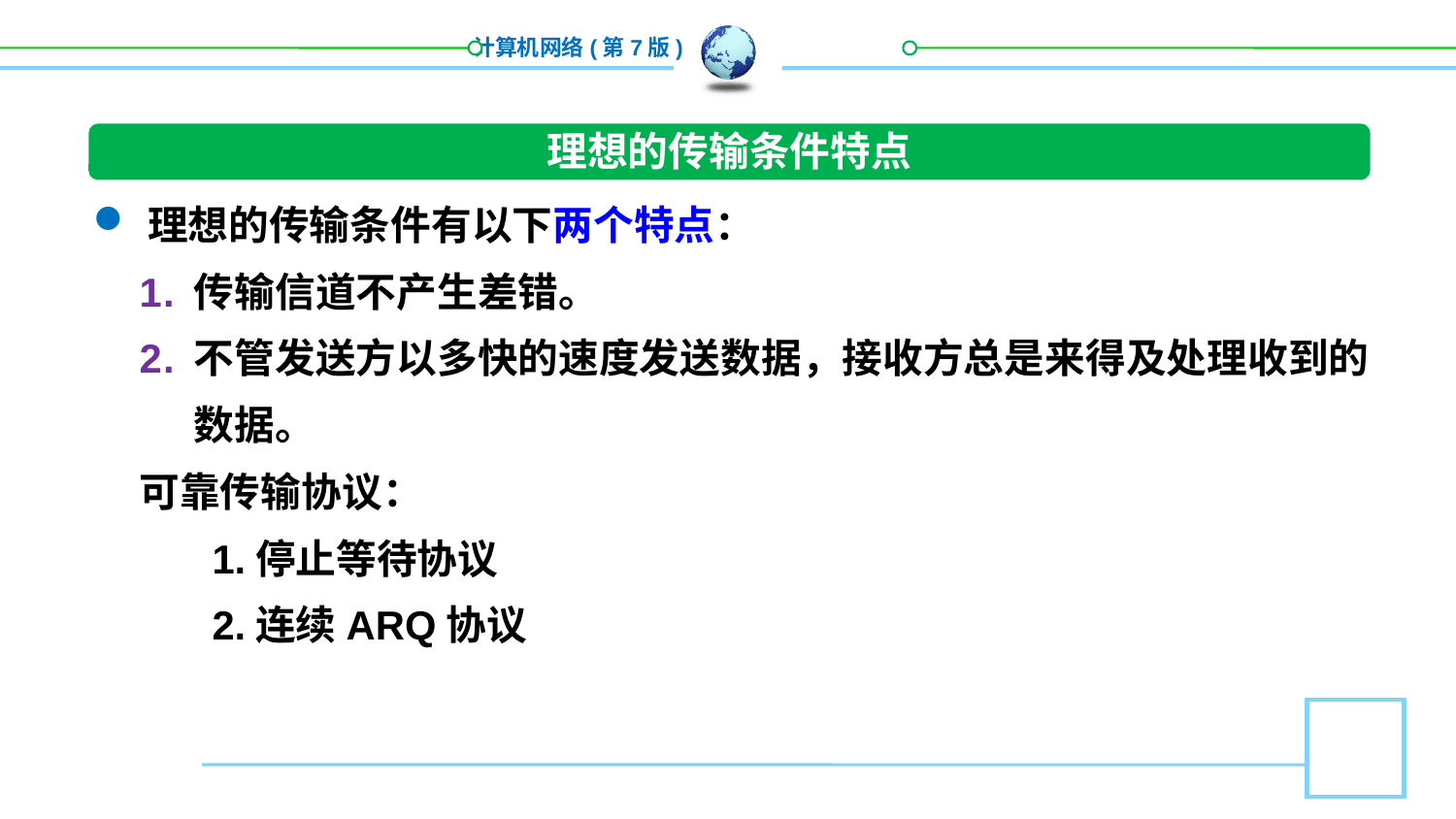

理想的传输条件特点

理想的传输条件有以下两个特点：
传输信道不产生差错。
不管发送方以多快的速度发送数据，接收方总是来得及处理收到的数据。
可靠传输协议：
1.停止等待协议
2.连续ARQ协议